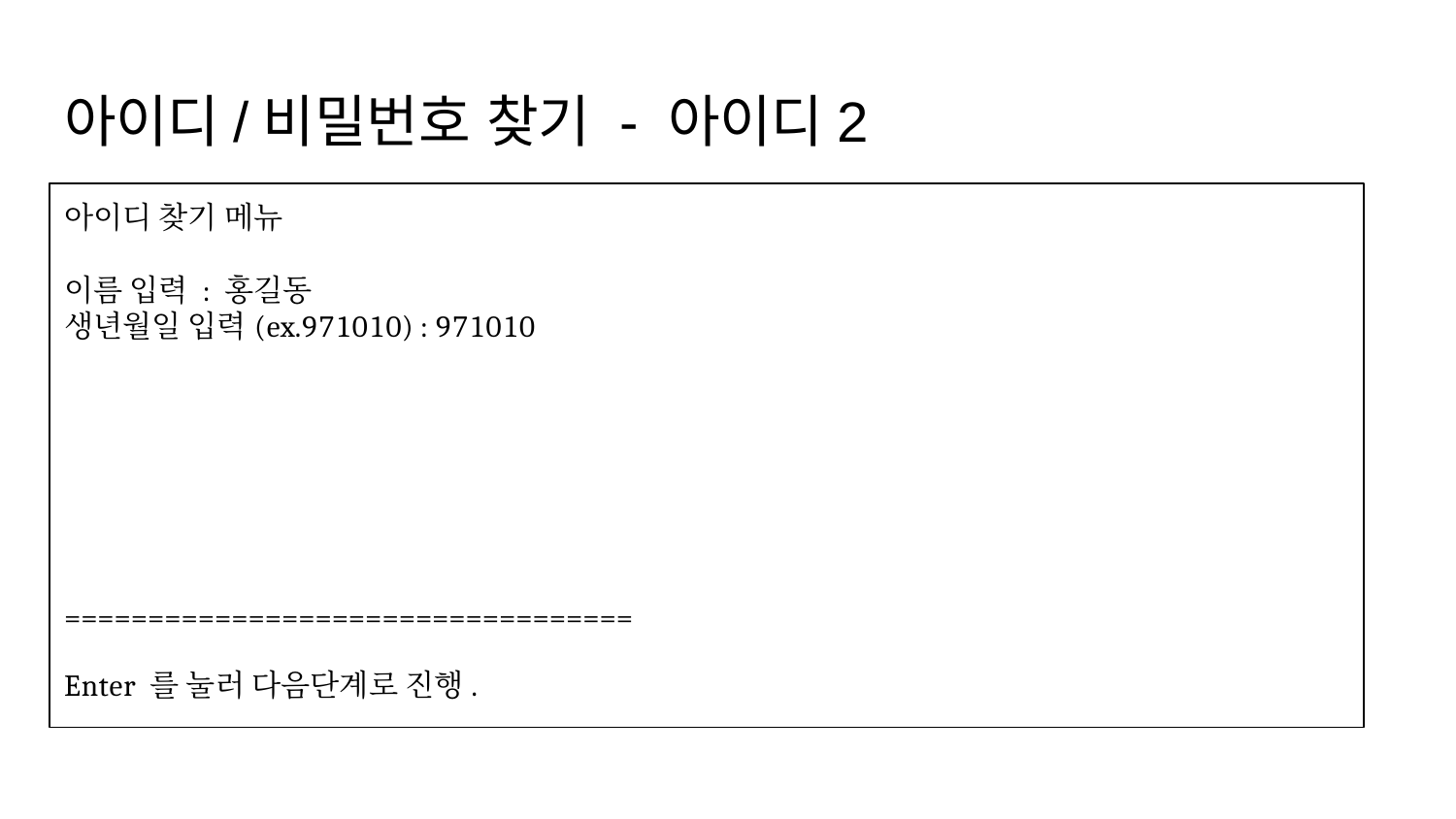

# 아이디/비밀번호 찾기 - 아이디2

아이디 찾기 메뉴

이름 입력 : 홍길동
생년월일 입력(ex.971010) : 971010

==================================
Enter 를 눌러 다음단계로 진행.